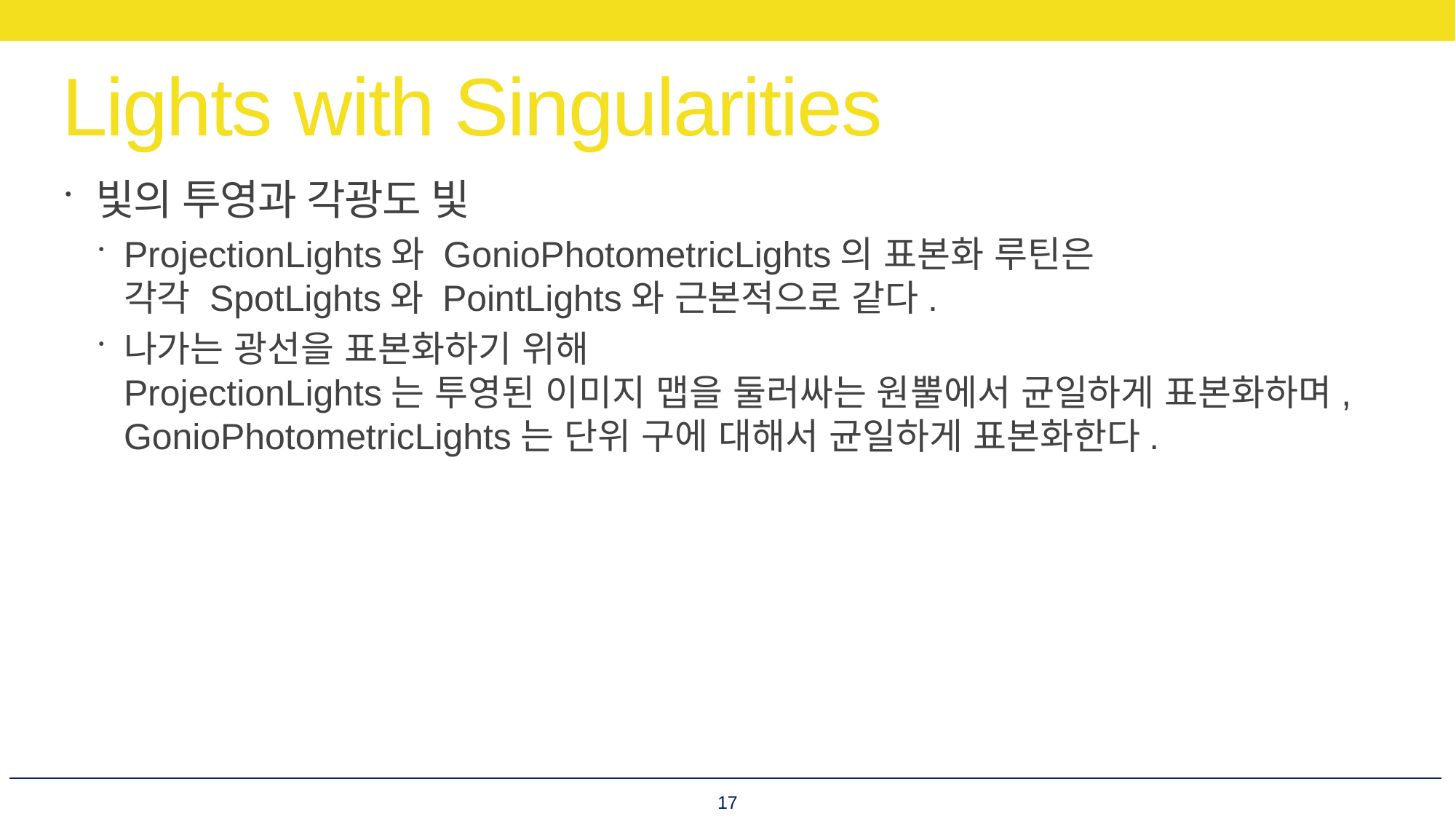

# Lights with Singularities
빛의 투영과 각광도 빛
ProjectionLights와 GonioPhotometricLights의 표본화 루틴은
각각 SpotLights와 PointLights와 근본적으로 같다.
나가는 광선을 표본화하기 위해
ProjectionLights는 투영된 이미지 맵을 둘러싸는 원뿔에서 균일하게 표본화하며,
GonioPhotometricLights는 단위 구에 대해서 균일하게 표본화한다.
17